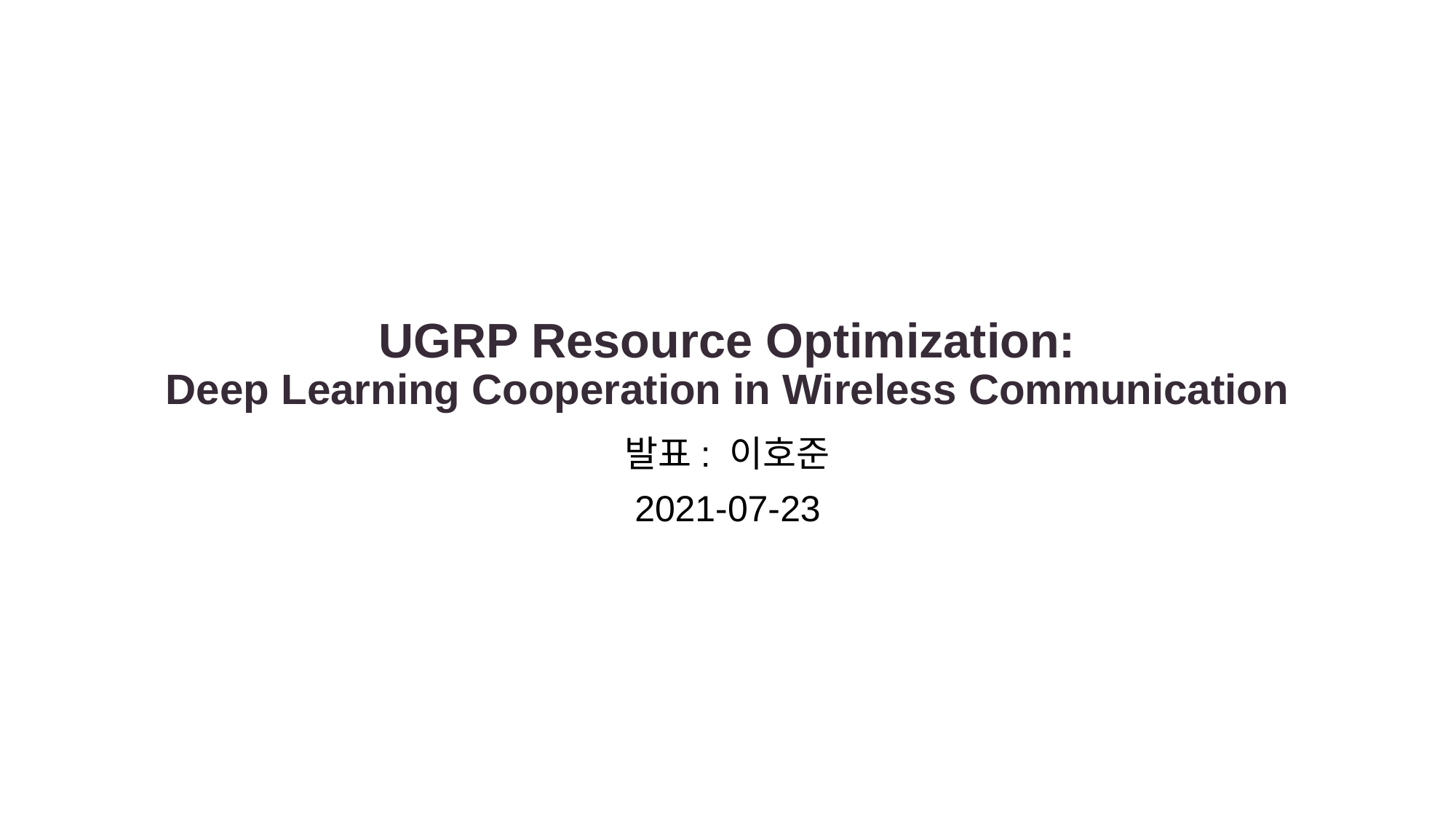

# UGRP Resource Optimization: Deep Learning Cooperation in Wireless Communication
발표: 이호준
2021-07-23